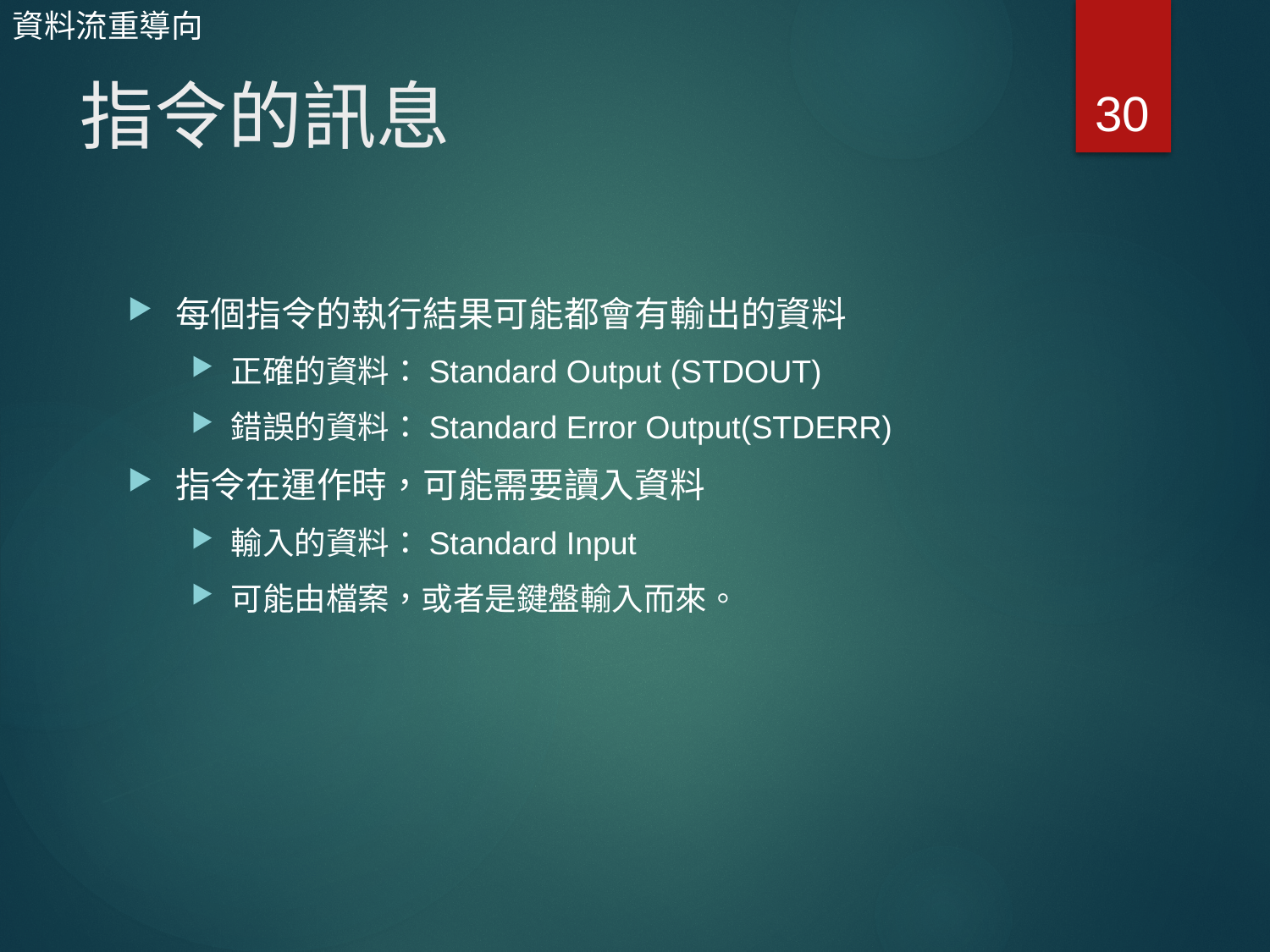

資料流重導向
30
# 指令的訊息
每個指令的執行結果可能都會有輸出的資料
正確的資料：Standard Output (STDOUT)
錯誤的資料：Standard Error Output(STDERR)
指令在運作時，可能需要讀入資料
輸入的資料：Standard Input
可能由檔案，或者是鍵盤輸入而來。